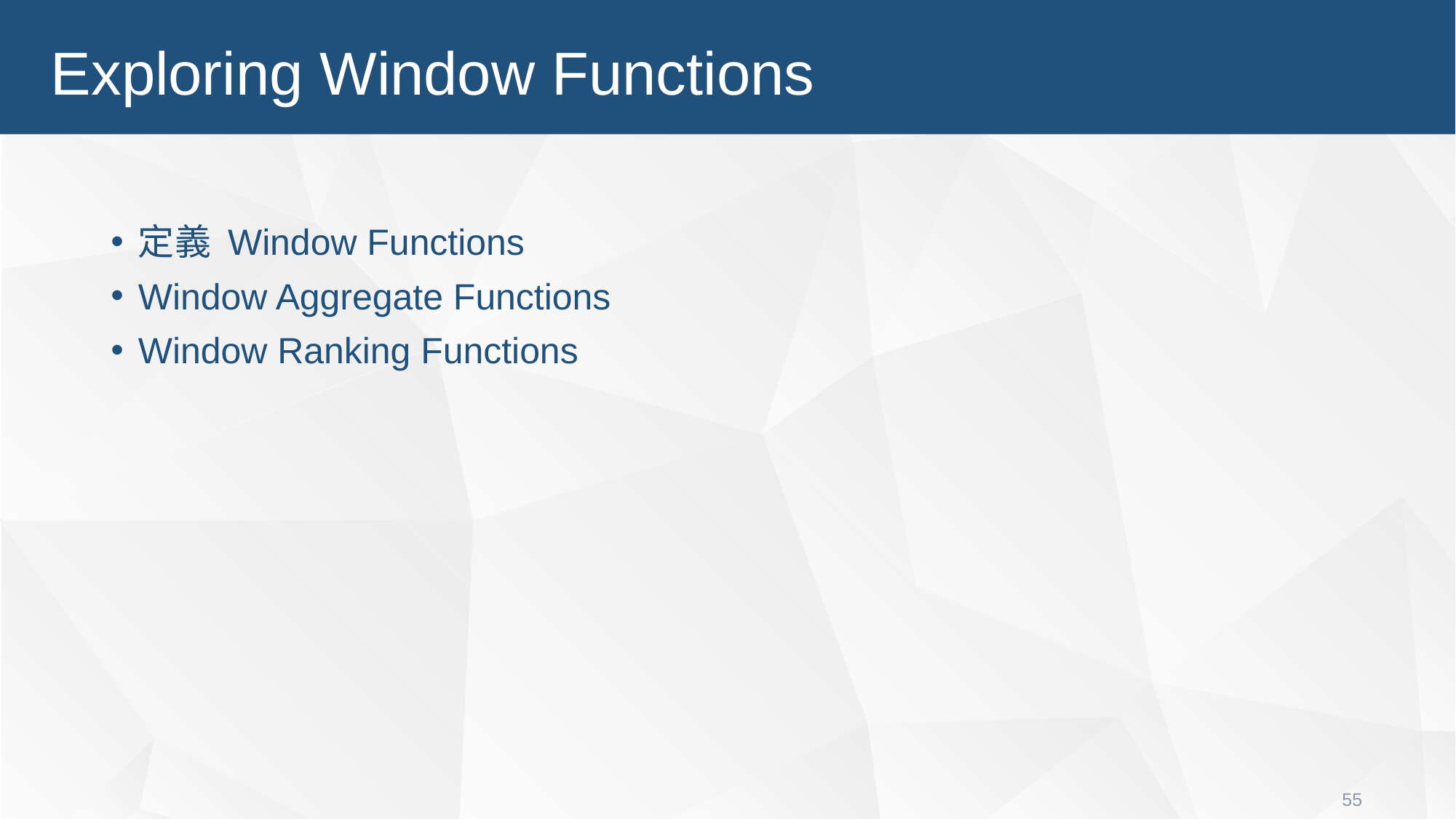

55
Exploring Window Functions
定義 Window Functions
Window Aggregate Functions
Window Ranking Functions